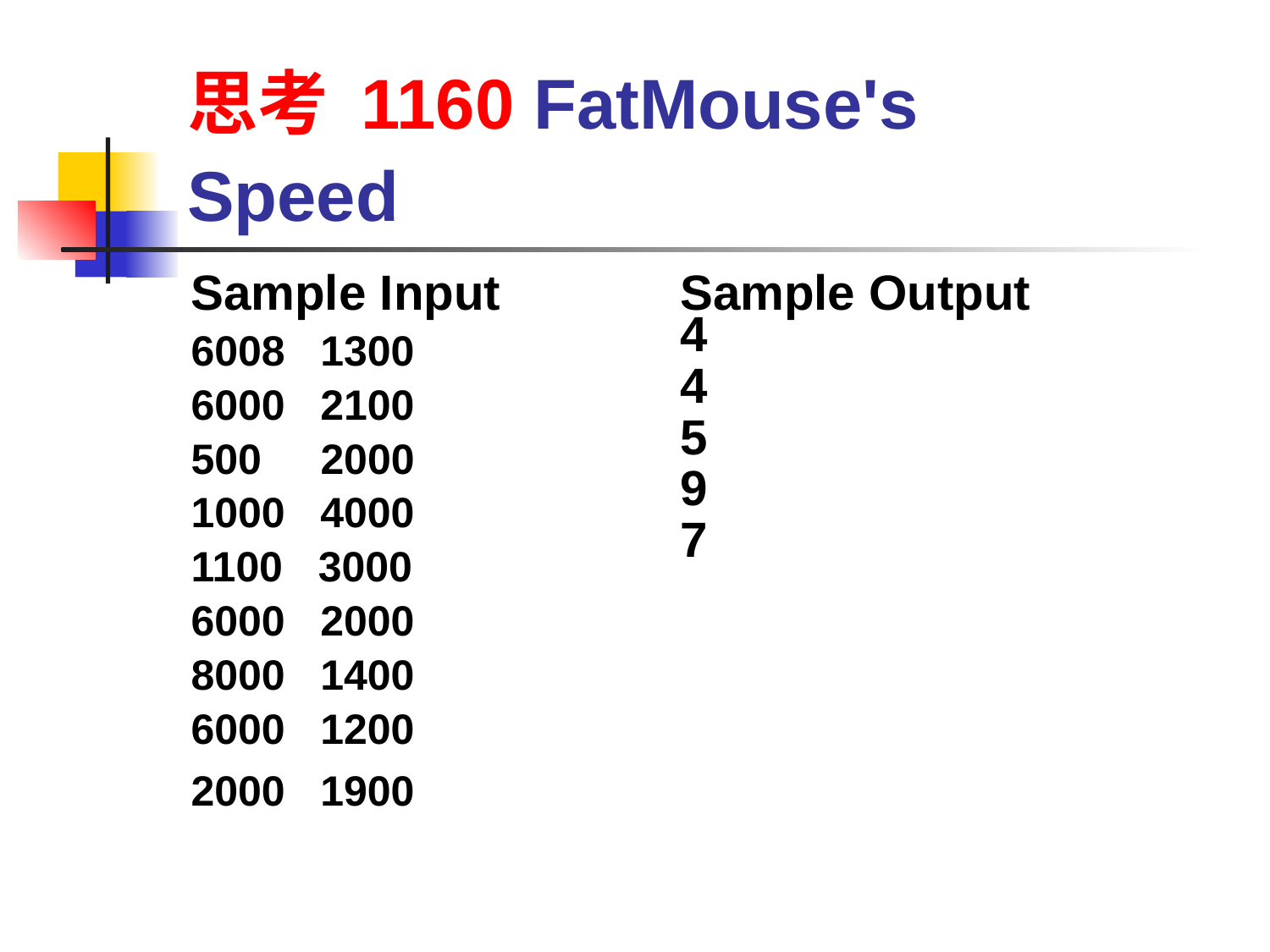

# 思考 1160 FatMouse's Speed
Sample Input
6008   1300
6000   2100
500     2000
1000   4000
1100   3000
6000   2000
8000   1400
6000   1200
2000   1900
Sample Output
4
4
5
9
7